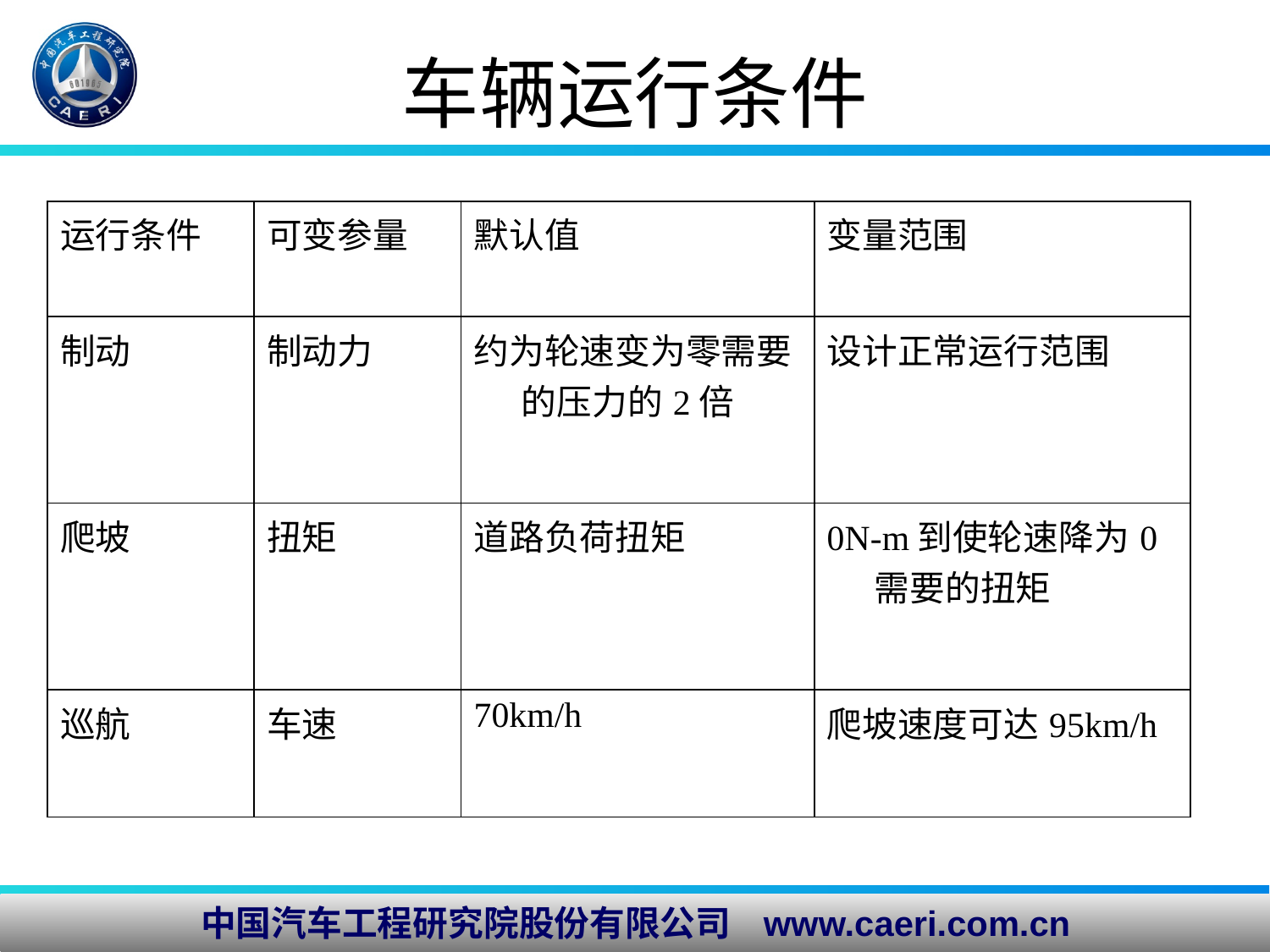

# 车辆运行条件
| 运行条件 | 可变参量 | 默认值 | 变量范围 |
| --- | --- | --- | --- |
| 制动 | 制动力 | 约为轮速变为零需要的压力的2倍 | 设计正常运行范围 |
| 爬坡 | 扭矩 | 道路负荷扭矩 | 0N-m到使轮速降为0需要的扭矩 |
| 巡航 | 车速 | 70km/h | 爬坡速度可达95km/h |